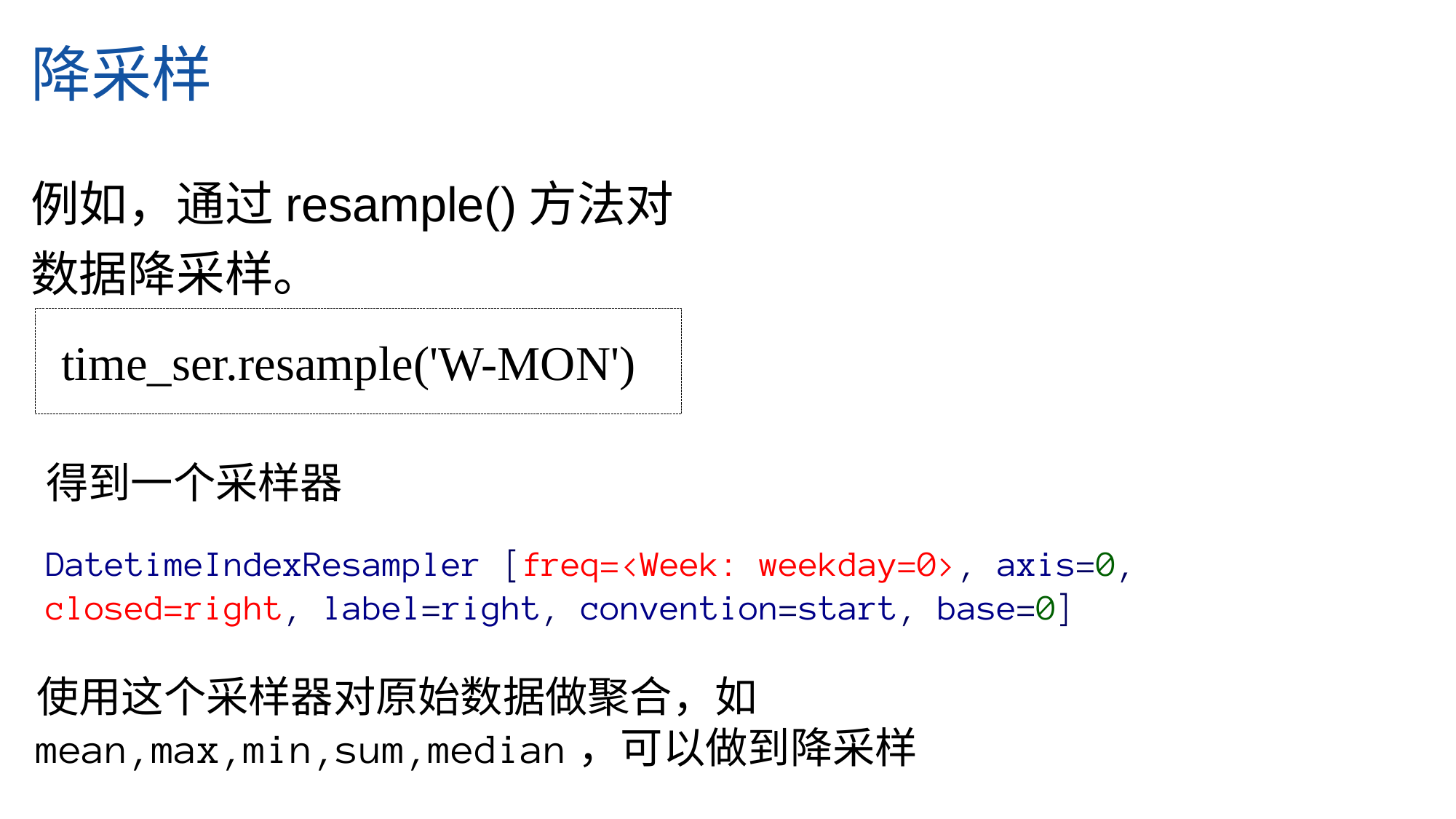

降采样
例如，通过resample()方法对
数据降采样。

time_ser.resample('W-MON')
得到一个采样器
DatetimeIndexResampler [freq=<Week: weekday=0>, axis=0, closed=right, label=right, convention=start, base=0]
使用这个采样器对原始数据做聚合，如mean,max,min,sum,median，可以做到降采样